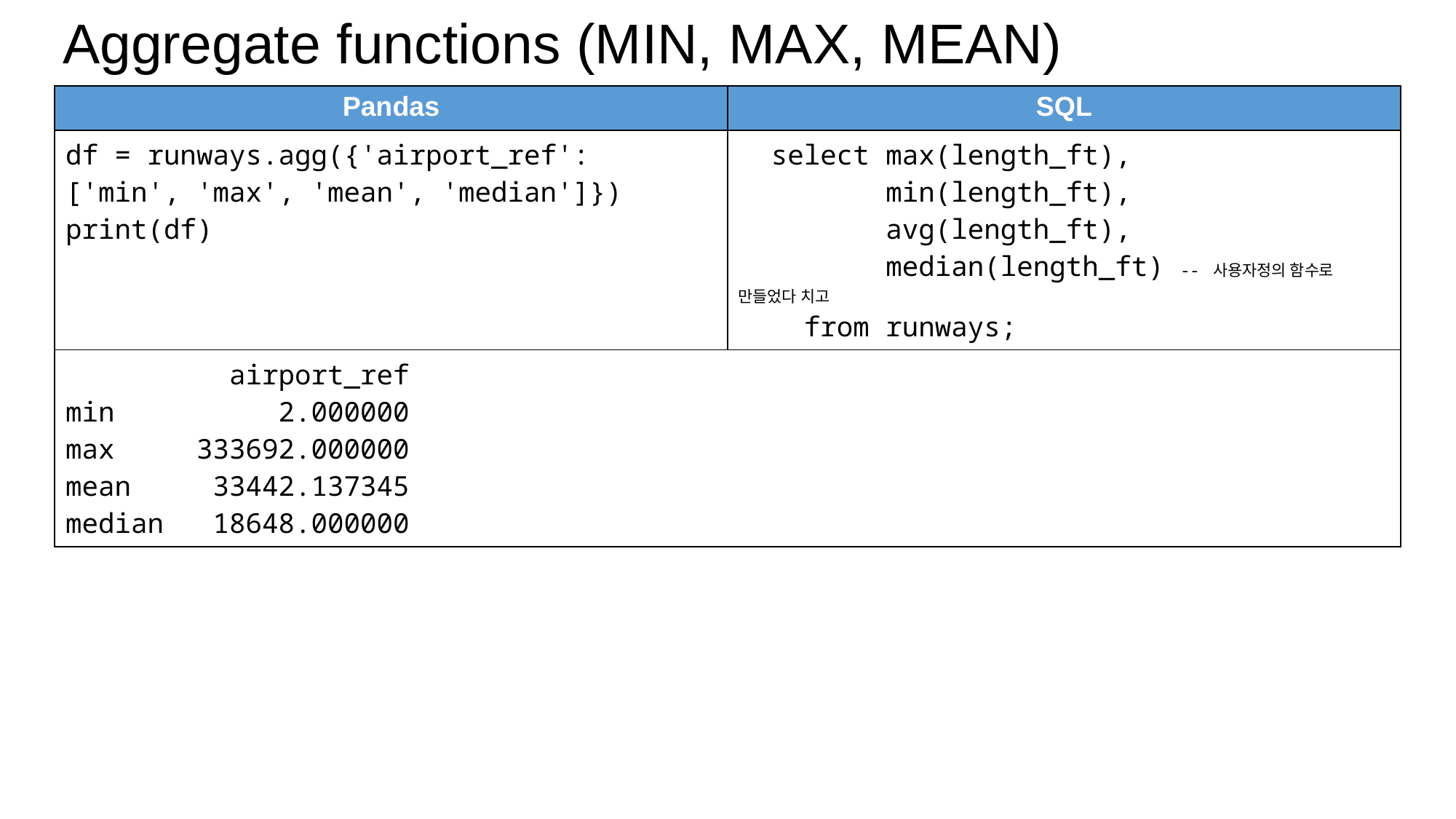

# Aggregate functions (MIN, MAX, MEAN)
| Pandas | SQL |
| --- | --- |
| df = runways.agg({'airport\_ref': ['min', 'max', 'mean', 'median']}) print(df) | select max(length\_ft), min(length\_ft), avg(length\_ft), median(length\_ft) -- 사용자정의 함수로 만들었다 치고 from runways; |
| airport\_ref min 2.000000 max 333692.000000 mean 33442.137345 median 18648.000000 |  |